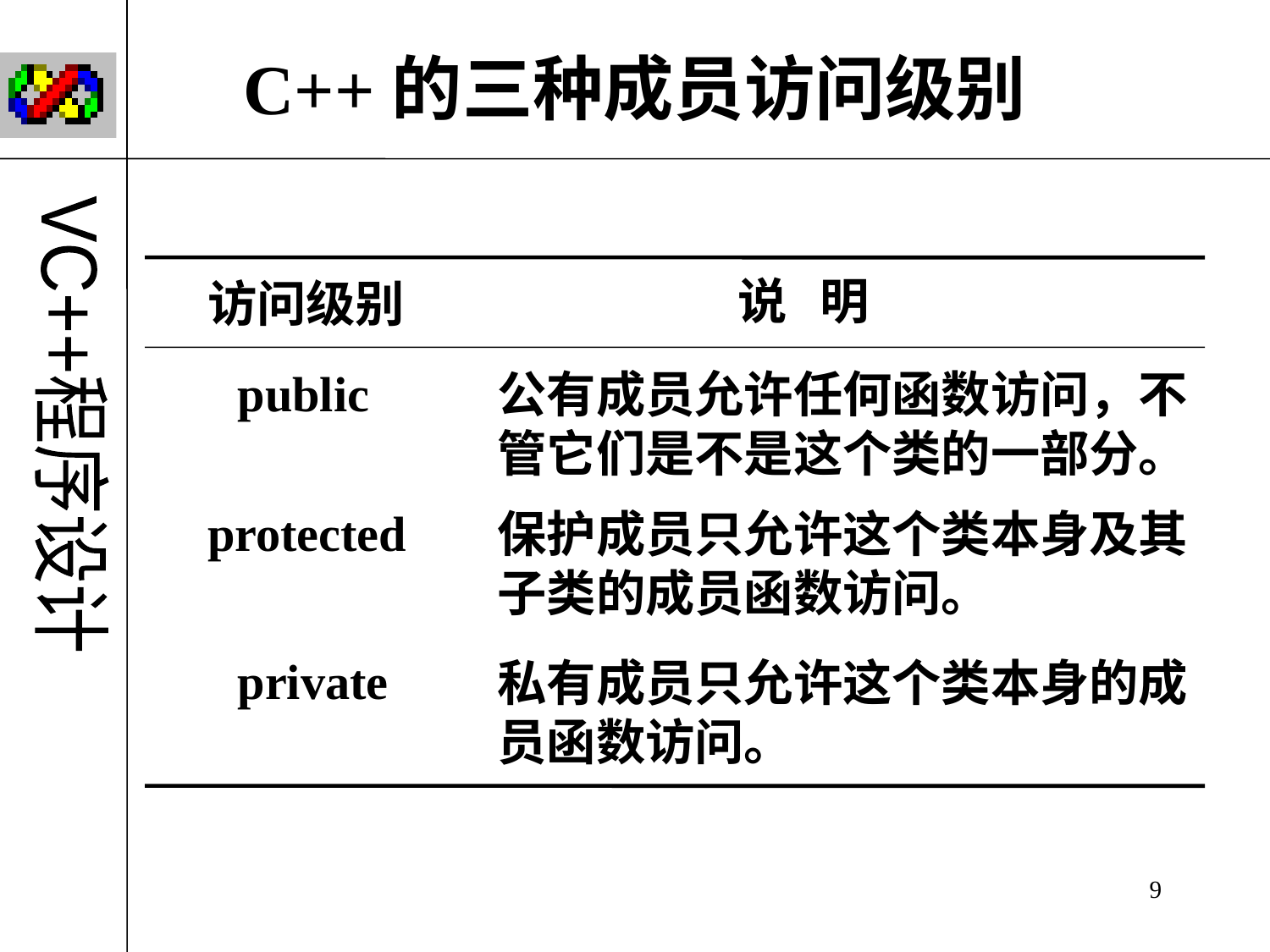

C++的三种成员访问级别

说   明
访问级别

public
公有成员允许任何函数访问，不管它们是不是这个类的一部分。
protected
保护成员只允许这个类本身及其子类的成员函数访问。
private
私有成员只允许这个类本身的成员函数访问。

9